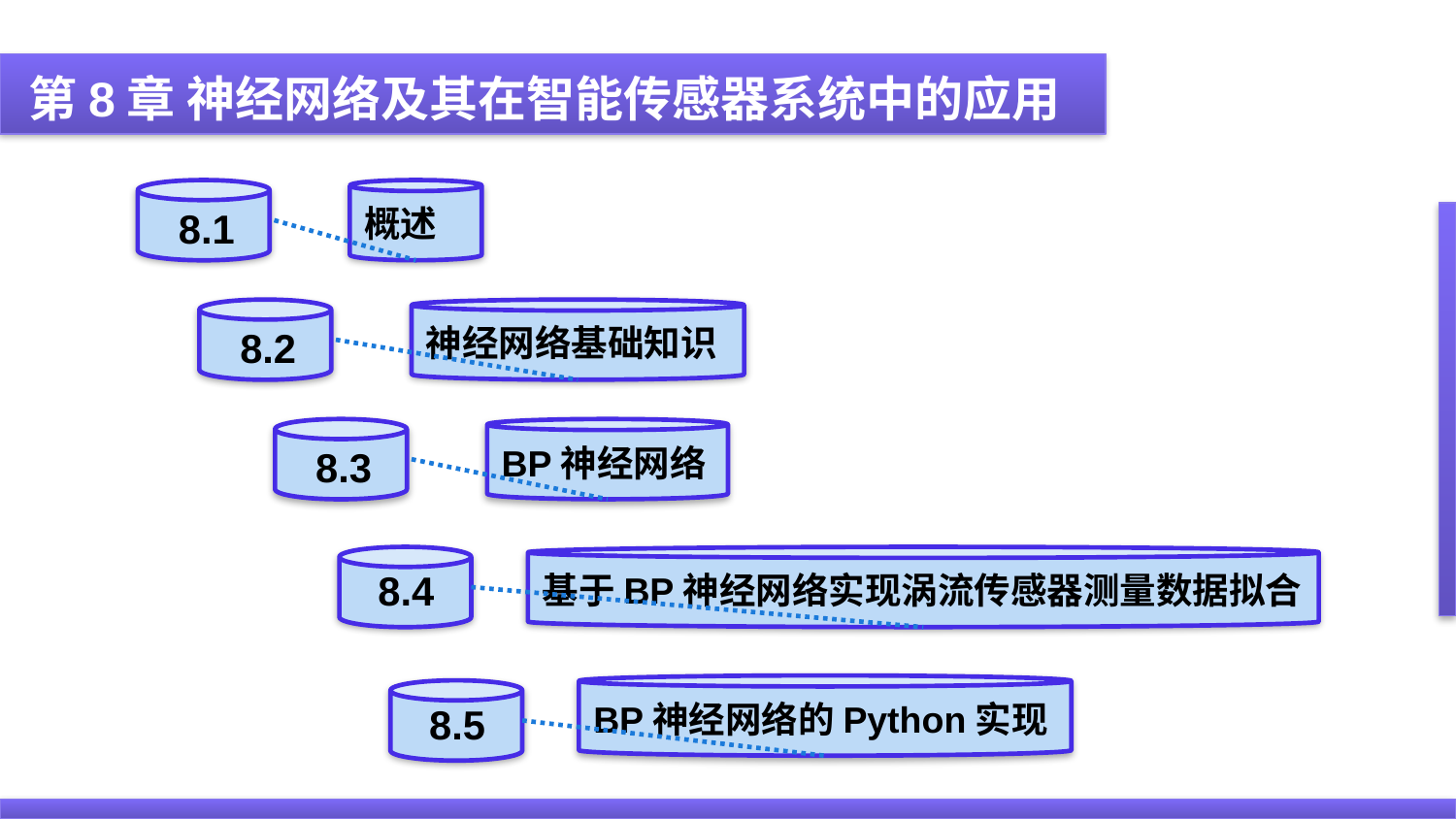

第8章 神经网络及其在智能传感器系统中的应用

概述
8.1

神经网络基础知识
8.2

BP神经网络
8.3
9.1
基于BP神经网络实现涡流传感器测量数据拟合

8.4
9.1
BP神经网络的Python实现

8.5